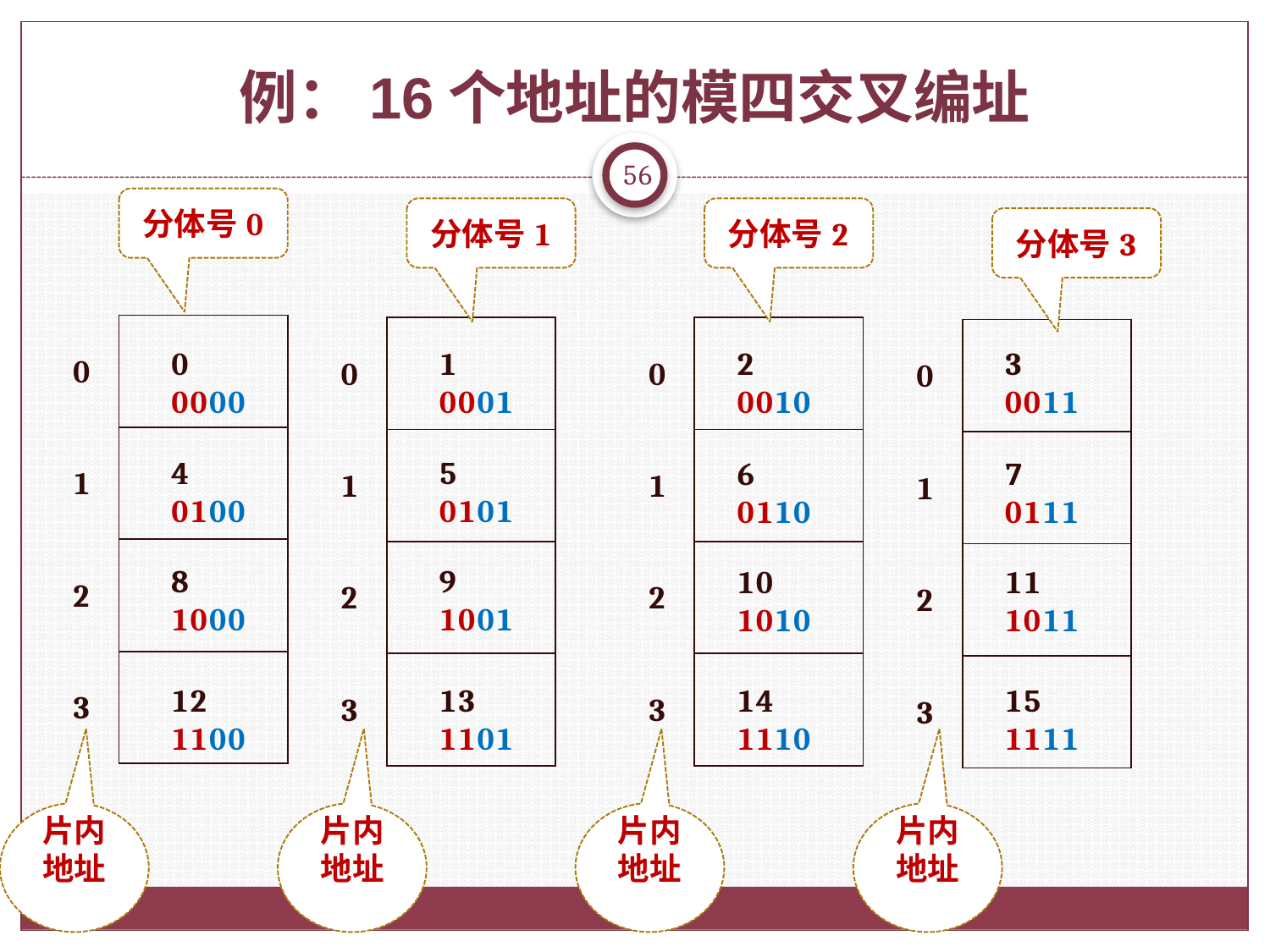

# 例：16个地址的模四交叉编址
56
分体号0
分体号1
分体号2
分体号3
| 0 |  |
| --- | --- |
| 1 |  |
| 2 |  |
| 3 |  |
| 0 |  |
| --- | --- |
| 1 |  |
| 2 |  |
| 3 |  |
| 0 |  |
| --- | --- |
| 1 |  |
| 2 |  |
| 3 |  |
| 0 |  |
| --- | --- |
| 1 |  |
| 2 |  |
| 3 |  |
0
0000
1
0001
2
0010
3
0011
4
0100
5
0101
6
0110
7
0111
8
1000
9
1001
10
1010
11
1011
12
1100
13
1101
14
1110
15
1111
片内地址

片内地址

片内地址

片内地址